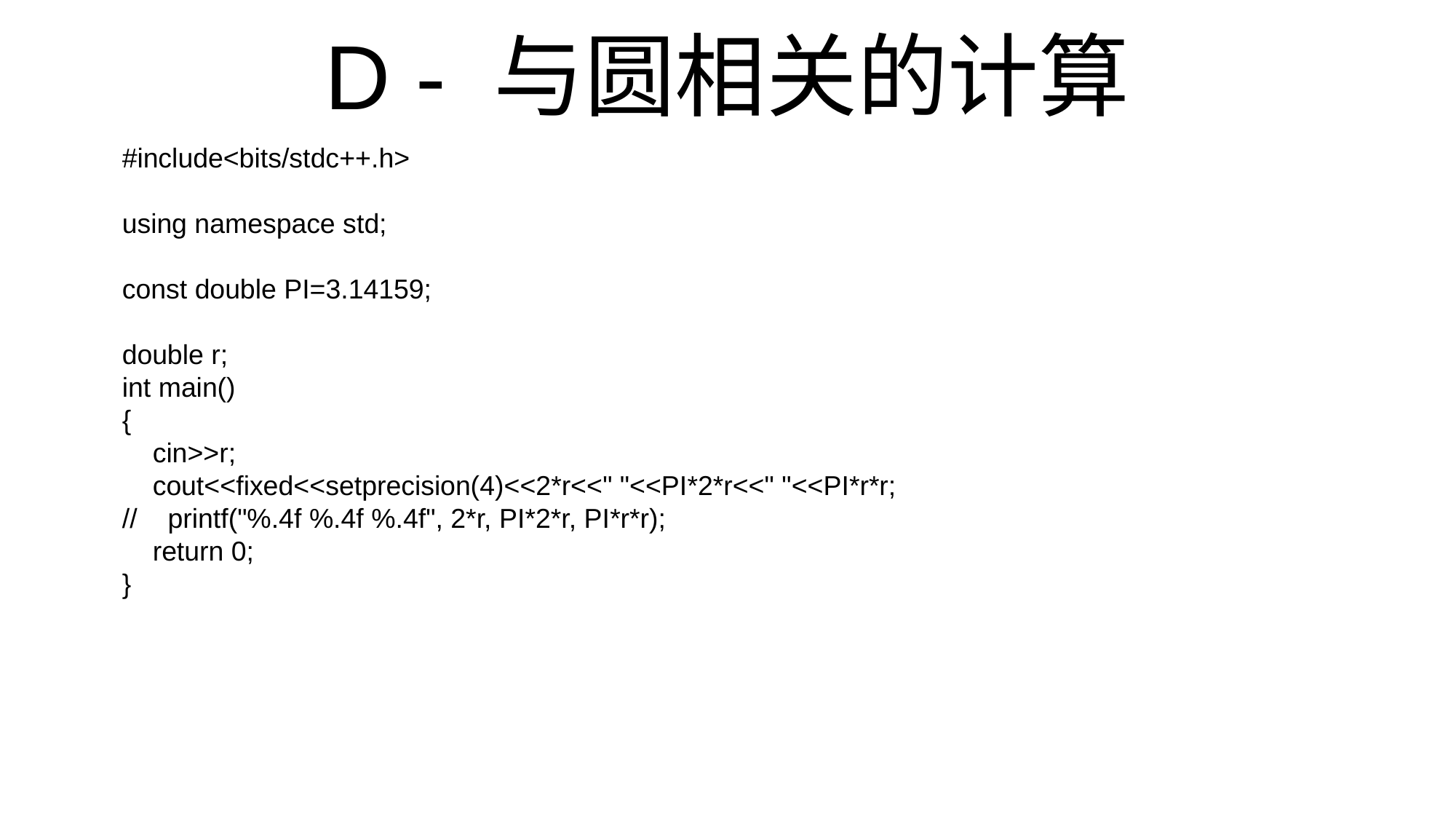

# D - 与圆相关的计算
#include<bits/stdc++.h>

using namespace std;

const double PI=3.14159;

double r;
int main()
{
    cin>>r;
    cout<<fixed<<setprecision(4)<<2*r<<" "<<PI*2*r<<" "<<PI*r*r;
//    printf("%.4f %.4f %.4f", 2*r, PI*2*r, PI*r*r);
    return 0;
}